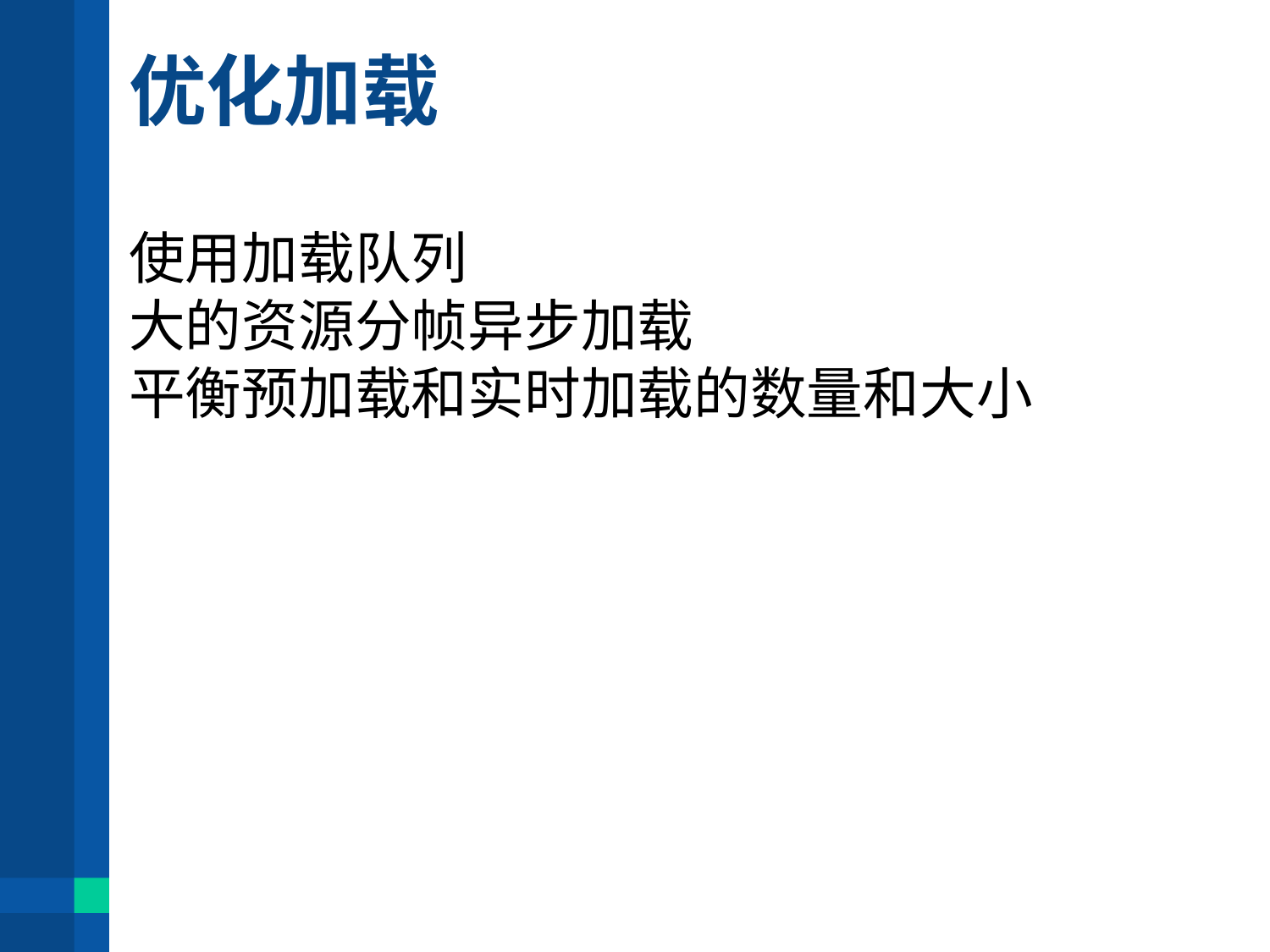

# 优化加载
使用加载队列
大的资源分帧异步加载
平衡预加载和实时加载的数量和大小